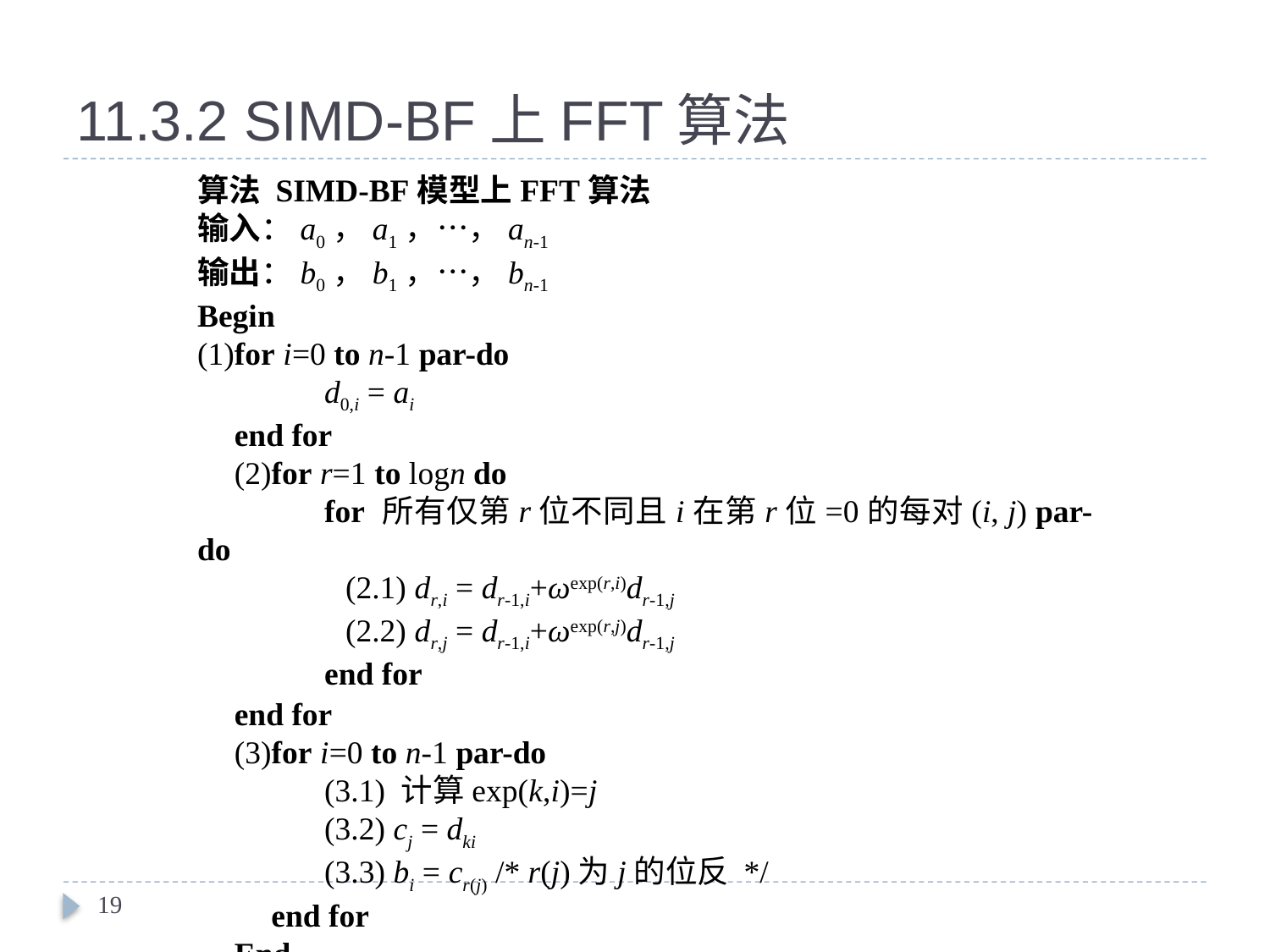

# 11.3.2 SIMD-BF上FFT算法
算法 SIMD-BF模型上FFT算法
输入：a0，a1，…，an-1
输出：b0，b1，…，bn-1
Begin
(1)for i=0 to n-1 par-do
	d0,i = ai
end for
(2)for r=1 to logn do
	for 所有仅第r位不同且i在第r位=0的每对(i, j) par-do
(2.1) dr,i = dr-1,i+ωexp(r,i)dr-1,j
(2.2) dr,j = dr-1,i+ωexp(r,j)dr-1,j
	end for
end for
(3)for i=0 to n-1 par-do
	(3.1) 计算exp(k,i)=j
	(3.2) cj = dki
	(3.3) bi = cr(j) /* r(j)为j的位反 */
      end for
End
19